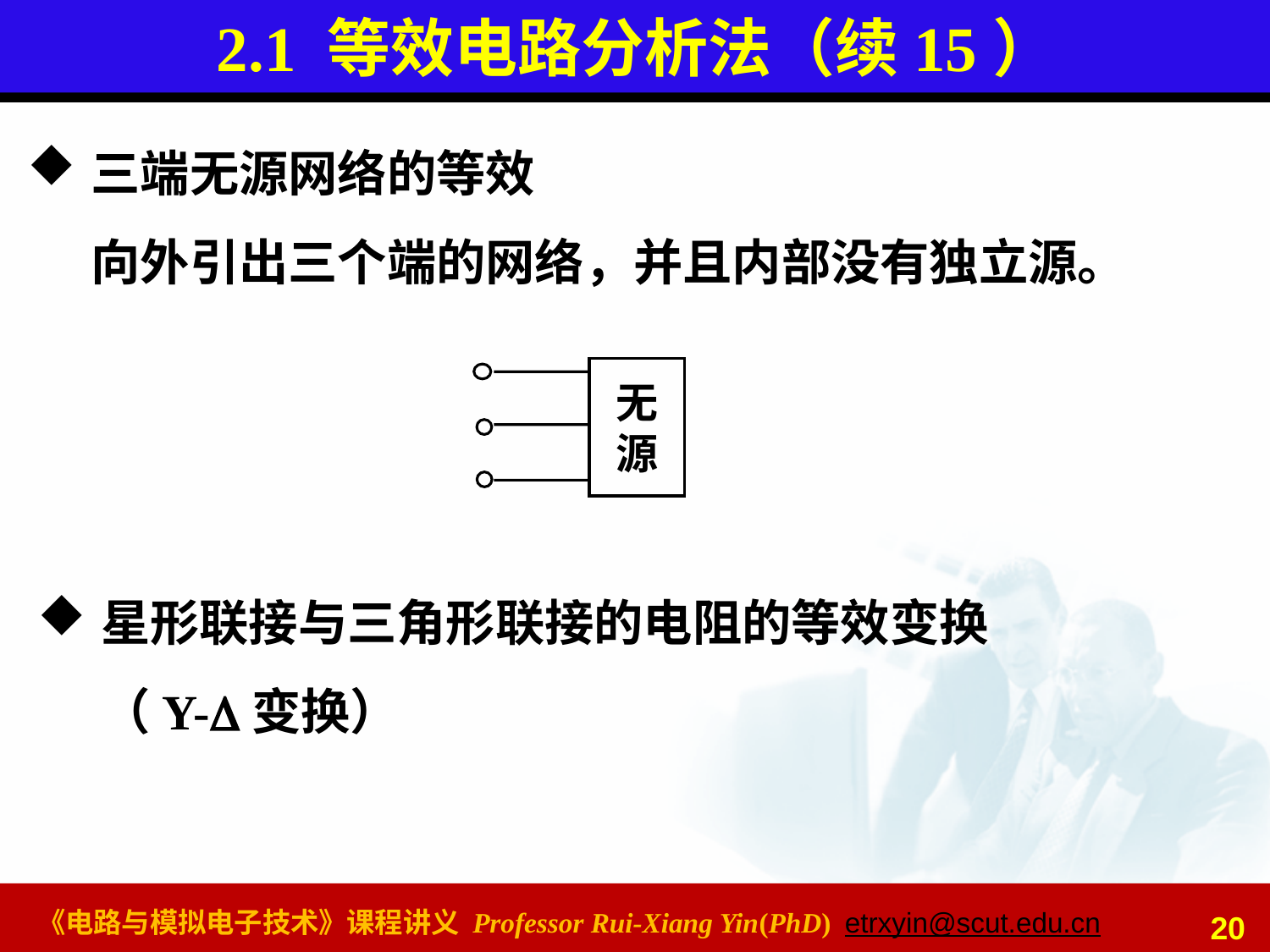

# 2.1 等效电路分析法（续15）
三端无源网络的等效
向外引出三个端的网络，并且内部没有独立源。

无
源

星形联接与三角形联接的电阻的等效变换
（Y-Δ变换）
20